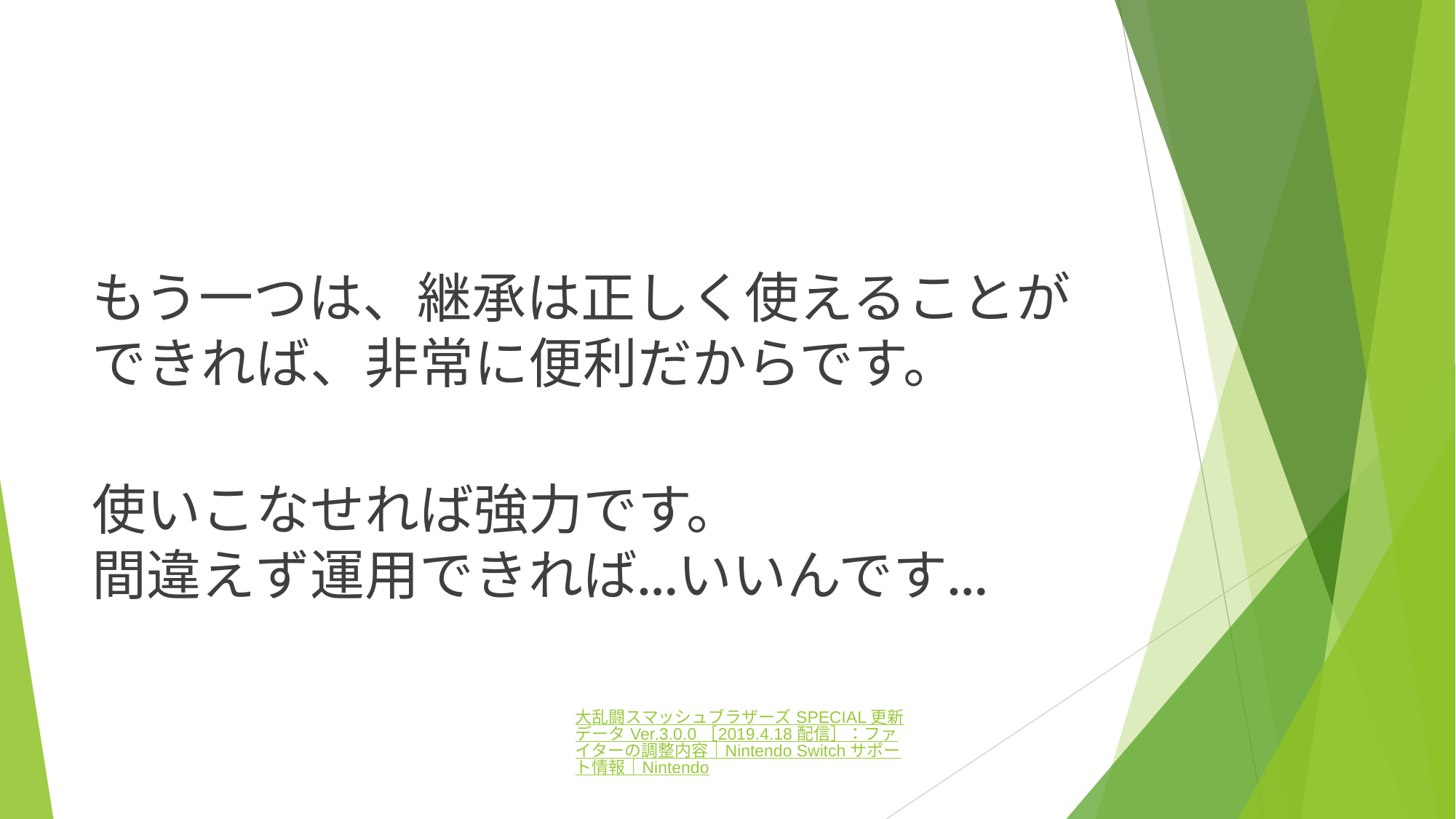

#
もう一つは、継承は正しく使えることができれば、非常に便利だからです。
使いこなせれば強力です。
間違えず運用できれば…いいんです…
大乱闘スマッシュブラザーズ SPECIAL 更新データ Ver.3.0.0 ［2019.4.18 配信］：ファイターの調整内容｜Nintendo Switch サポート情報｜Nintendo